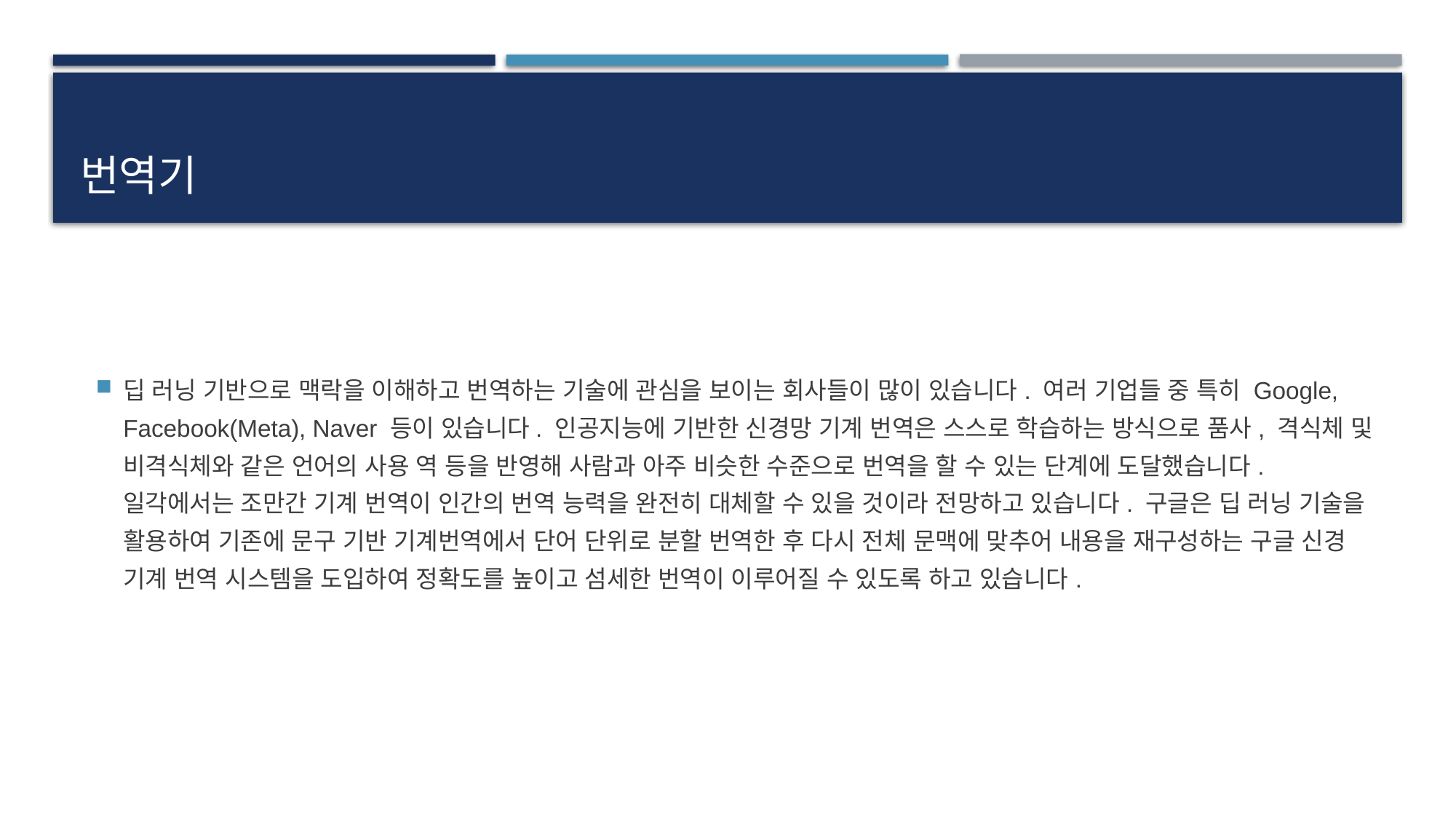

# 번역기
딥 러닝 기반으로 맥락을 이해하고 번역하는 기술에 관심을 보이는 회사들이 많이 있습니다. 여러 기업들 중 특히 Google, Facebook(Meta), Naver 등이 있습니다. 인공지능에 기반한 신경망 기계 번역은 스스로 학습하는 방식으로 품사, 격식체 및 비격식체와 같은 언어의 사용 역 등을 반영해 사람과 아주 비슷한 수준으로 번역을 할 수 있는 단계에 도달했습니다. 일각에서는 조만간 기계 번역이 인간의 번역 능력을 완전히 대체할 수 있을 것이라 전망하고 있습니다. 구글은 딥 러닝 기술을 활용하여 기존에 문구 기반 기계번역에서 단어 단위로 분할 번역한 후 다시 전체 문맥에 맞추어 내용을 재구성하는 구글 신경 기계 번역 시스템을 도입하여 정확도를 높이고 섬세한 번역이 이루어질 수 있도록 하고 있습니다.